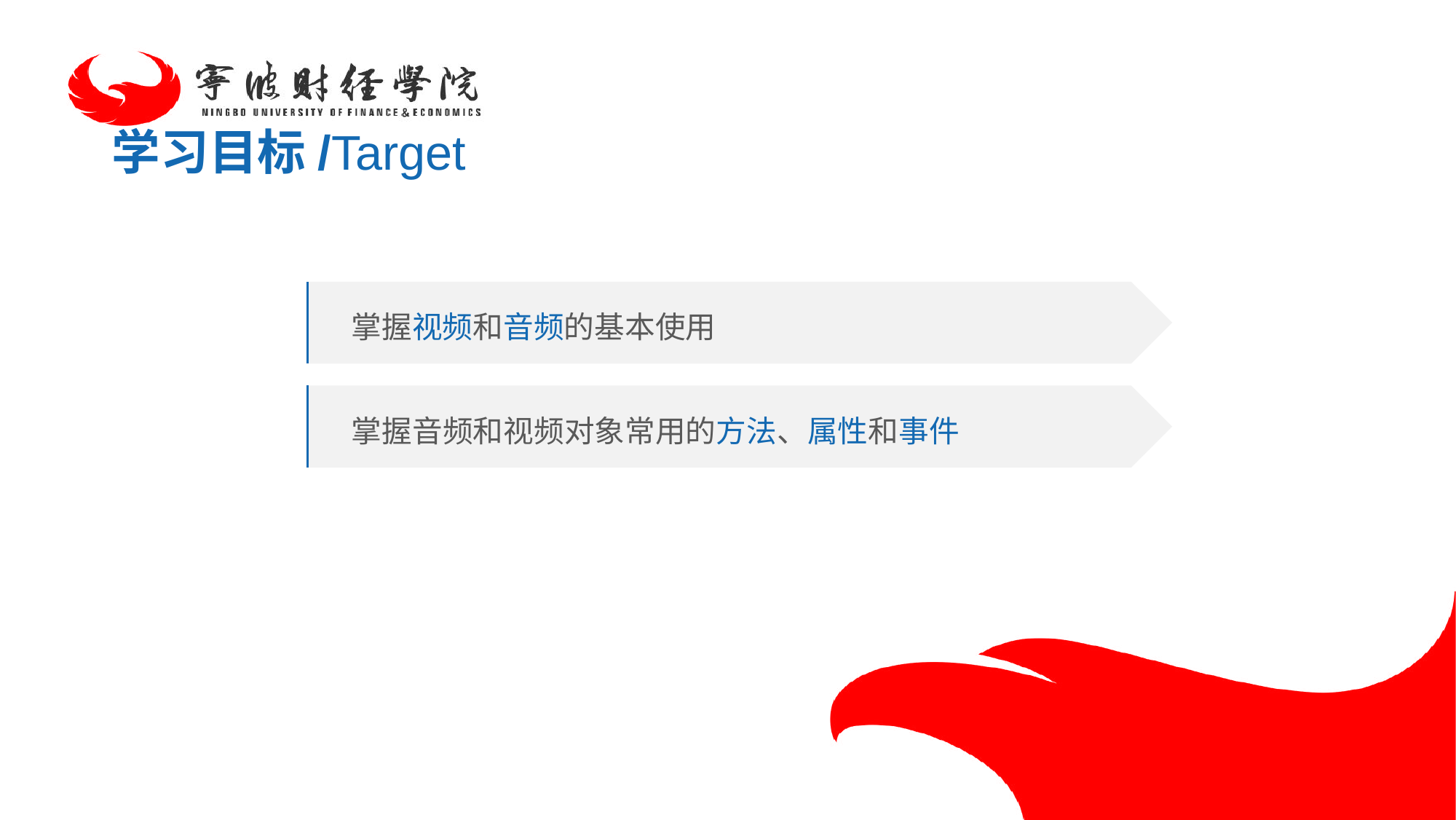

学习目标/Target
    掌握视频和音频的基本使用

    掌握音频和视频对象常用的方法、属性和事件